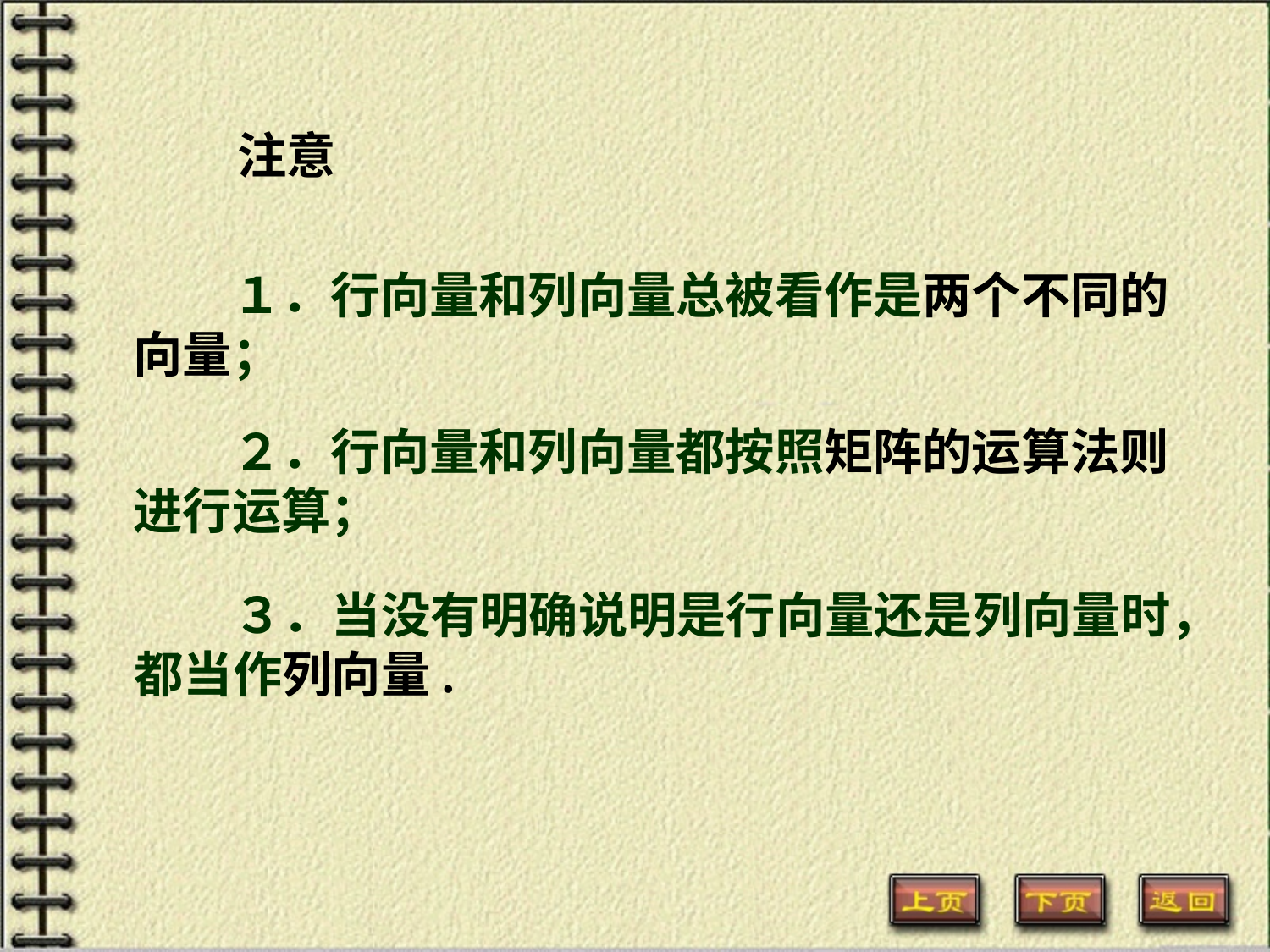

注意
　　１．行向量和列向量总被看作是两个不同的
向量；
　　２．行向量和列向量都按照矩阵的运算法则
进行运算；
　　３．当没有明确说明是行向量还是列向量时，
都当作列向量.